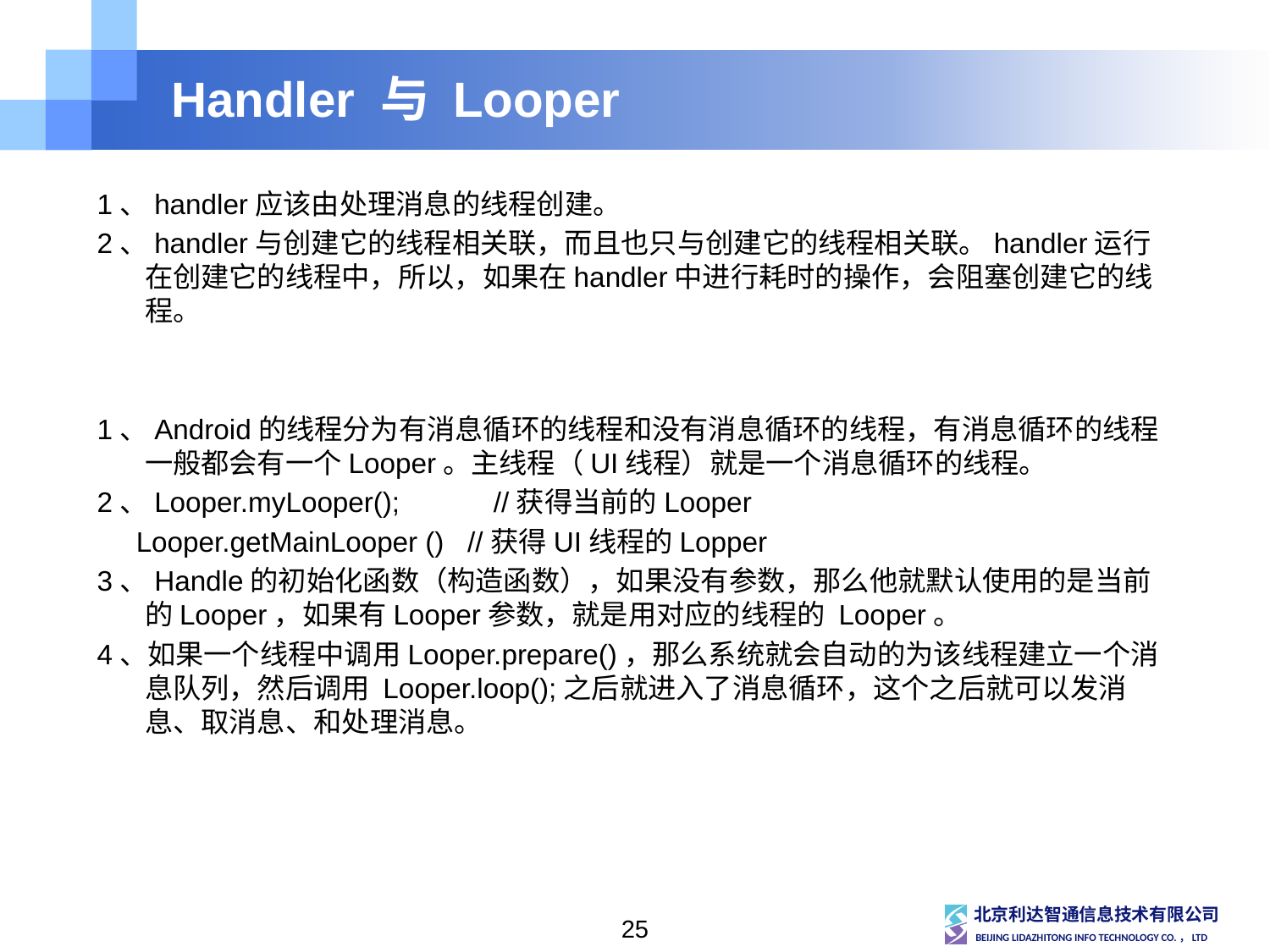

# Handler 与 Looper
1、handler应该由处理消息的线程创建。
2、handler与创建它的线程相关联，而且也只与创建它的线程相关联。handler运行在创建它的线程中，所以，如果在handler中进行耗时的操作，会阻塞创建它的线程。

1、Android的线程分为有消息循环的线程和没有消息循环的线程，有消息循环的线程一般都会有一个Looper。主线程（UI线程）就是一个消息循环的线程。
2、Looper.myLooper();            //获得当前的Looper
     Looper.getMainLooper ()   //获得UI线程的Lopper
3、Handle的初始化函数（构造函数），如果没有参数，那么他就默认使用的是当前的Looper，如果有Looper参数，就是用对应的线程的 Looper。
4、如果一个线程中调用Looper.prepare()，那么系统就会自动的为该线程建立一个消息队列，然后调用 Looper.loop();之后就进入了消息循环，这个之后就可以发消息、取消息、和处理消息。
25